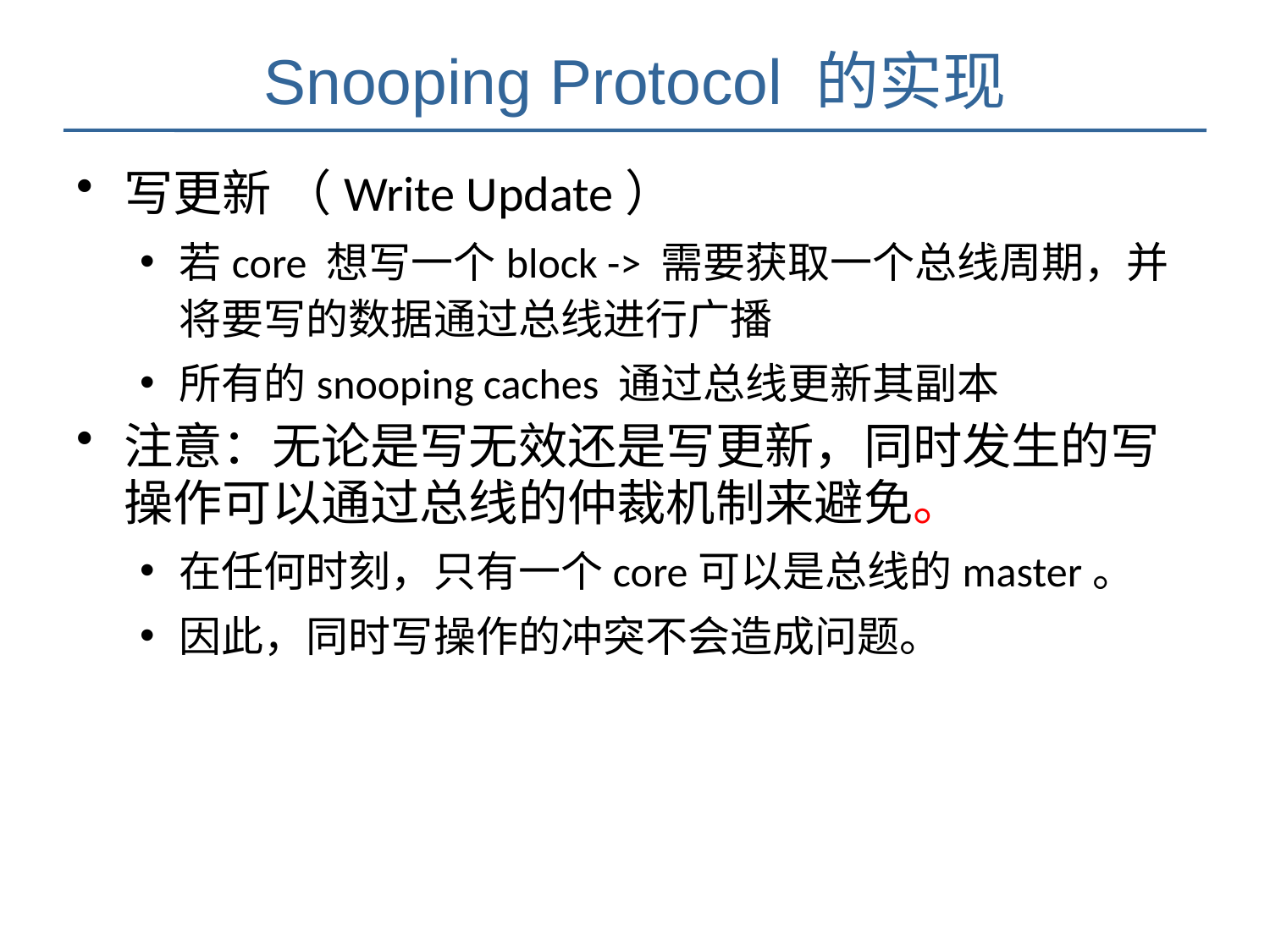

# Snooping Protocol 的实现
写更新 （Write Update）
若core 想写一个block -> 需要获取一个总线周期，并将要写的数据通过总线进行广播
所有的snooping caches 通过总线更新其副本
注意：无论是写无效还是写更新，同时发生的写操作可以通过总线的仲裁机制来避免。
在任何时刻，只有一个core可以是总线的master。
因此，同时写操作的冲突不会造成问题。